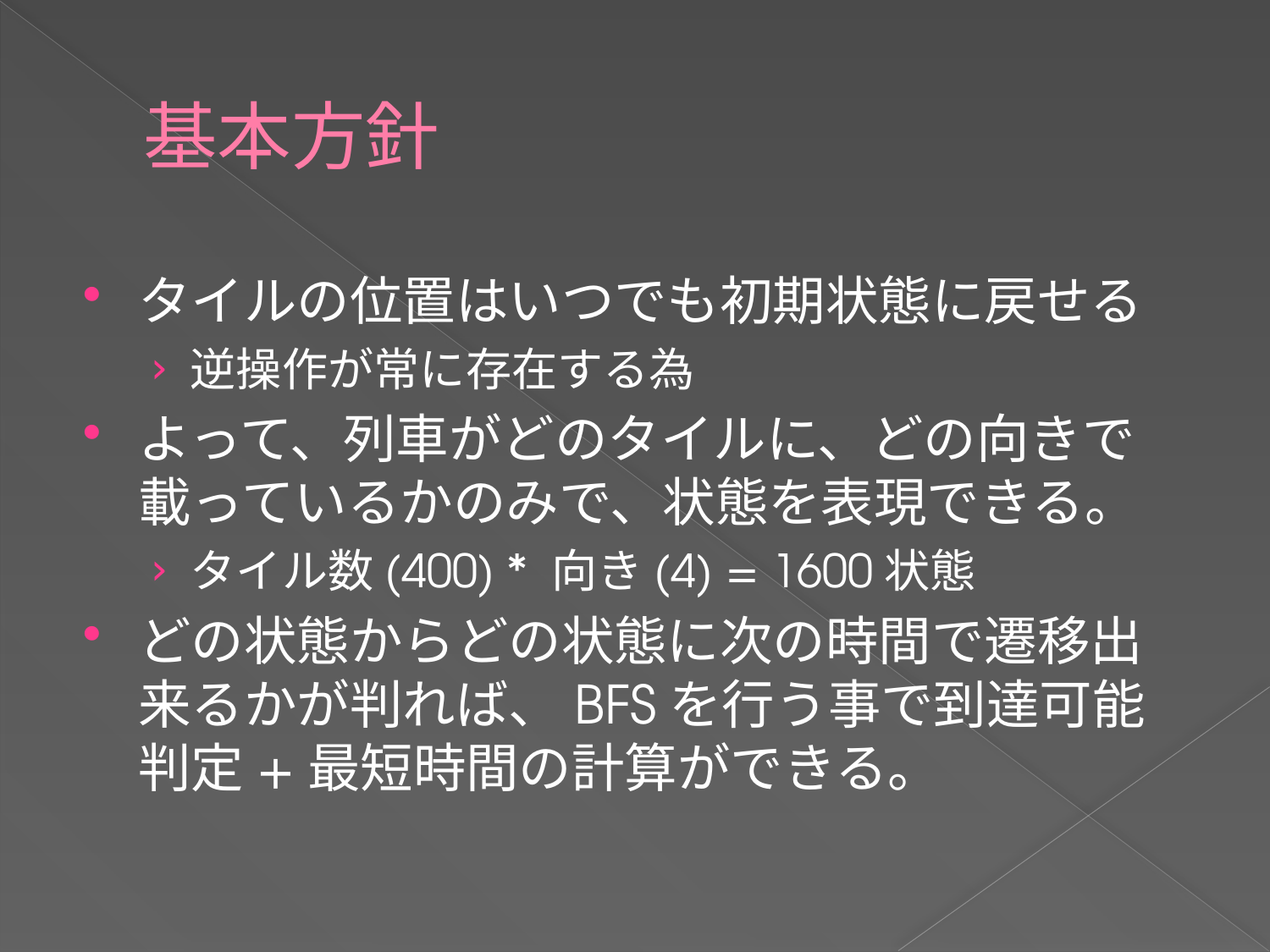

# 基本方針
タイルの位置はいつでも初期状態に戻せる
逆操作が常に存在する為
よって、列車がどのタイルに、どの向きで載っているかのみで、状態を表現できる。
タイル数(400) * 向き(4) = 1600状態
どの状態からどの状態に次の時間で遷移出来るかが判れば、BFSを行う事で到達可能判定+最短時間の計算ができる。